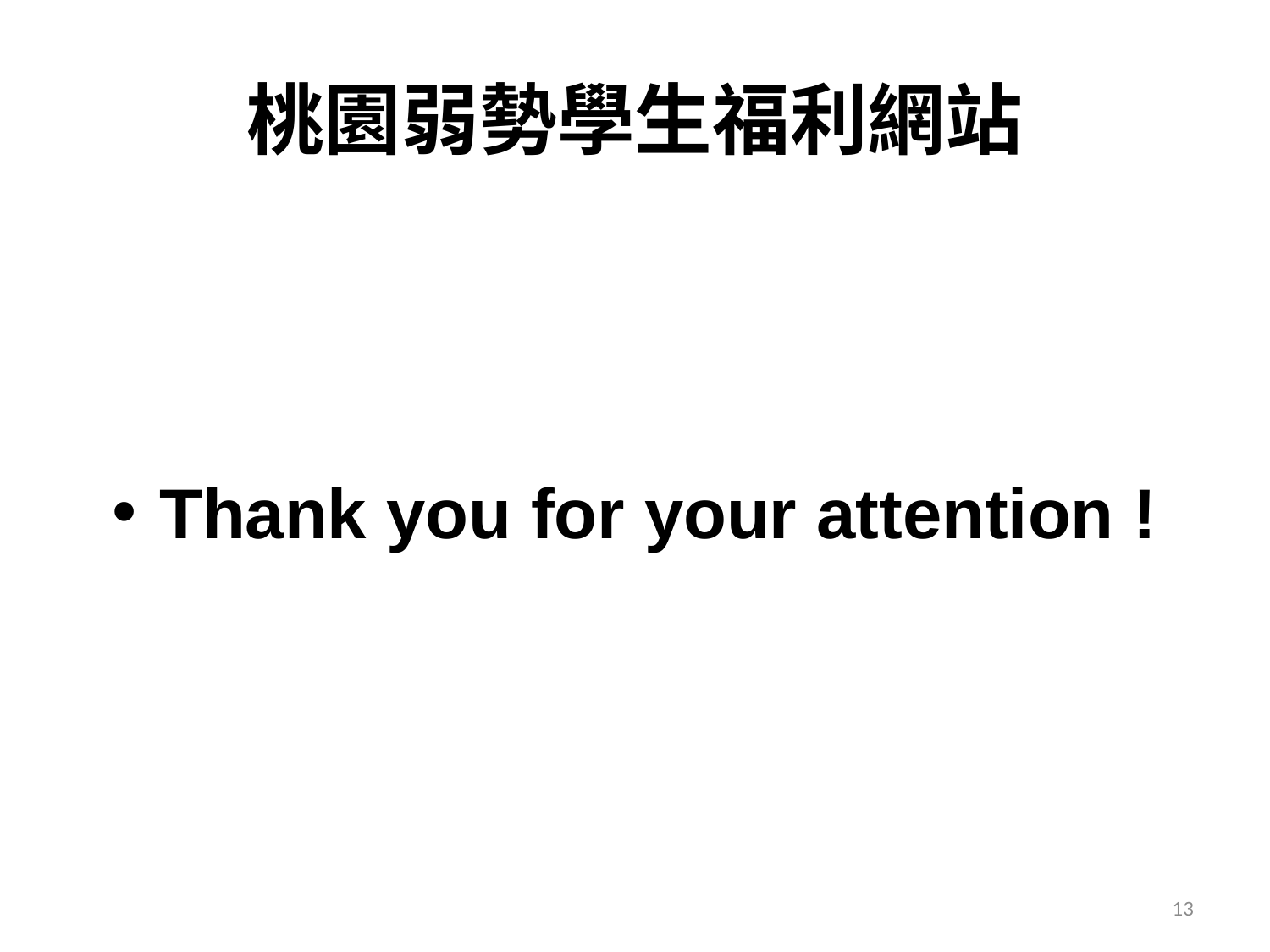

# 桃園弱勢學生福利網站

Thank you for your attention !
13